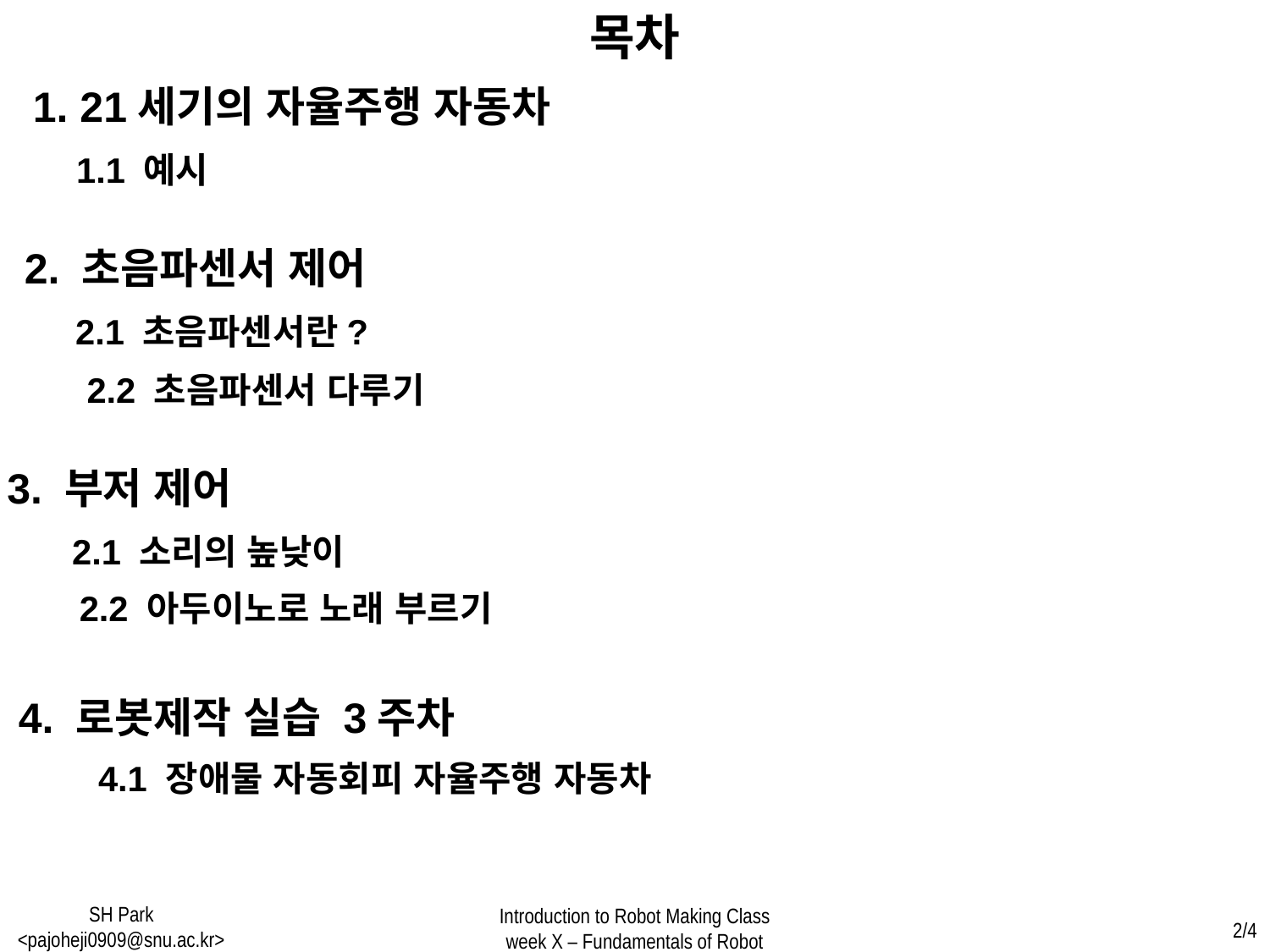

목차
1. 21세기의 자율주행 자동차
1.1 예시
2. 초음파센서 제어
2.1 초음파센서란?
2.2 초음파센서 다루기
3. 부저 제어
2.1 소리의 높낮이
2.2 아두이노로 노래 부르기
4. 로봇제작 실습 3주차
4.1 장애물 자동회피 자율주행 자동차
SH Park <pajoheji0909@snu.ac.kr>
Introduction to Robot Making Class
week X – Fundamentals of Robot
2/4